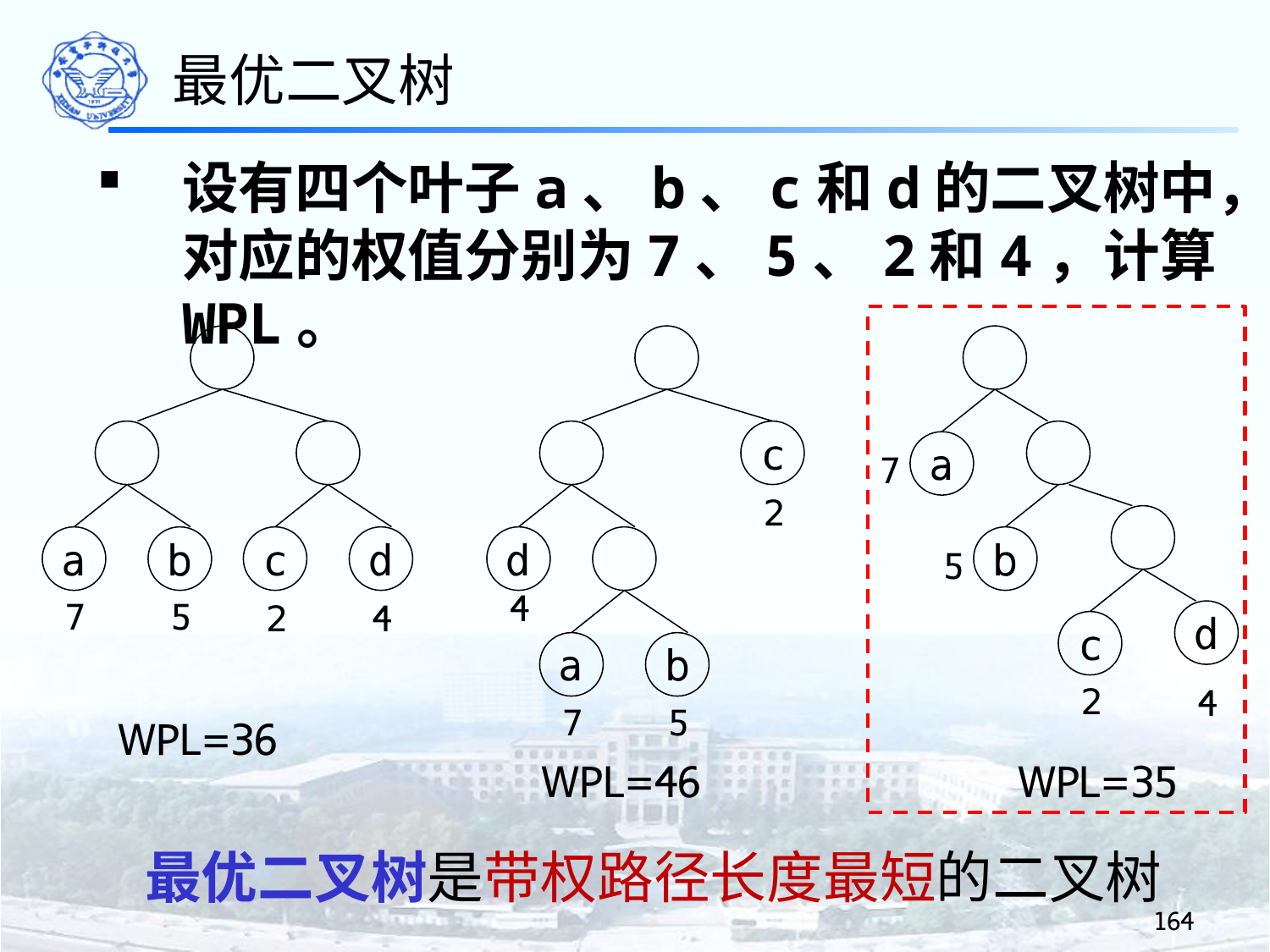

最优二叉树
设有四个叶子a、b、c和d的二叉树中，对应的权值分别为7、5、2和4，计算WPL。

a
b
c
d
7
5
2
4

c

2
d

4

a
b
7
5

a
7

b
5

d
c
2
4
WPL=36
WPL=46
WPL=35
最优二叉树是带权路径长度最短的二叉树
164